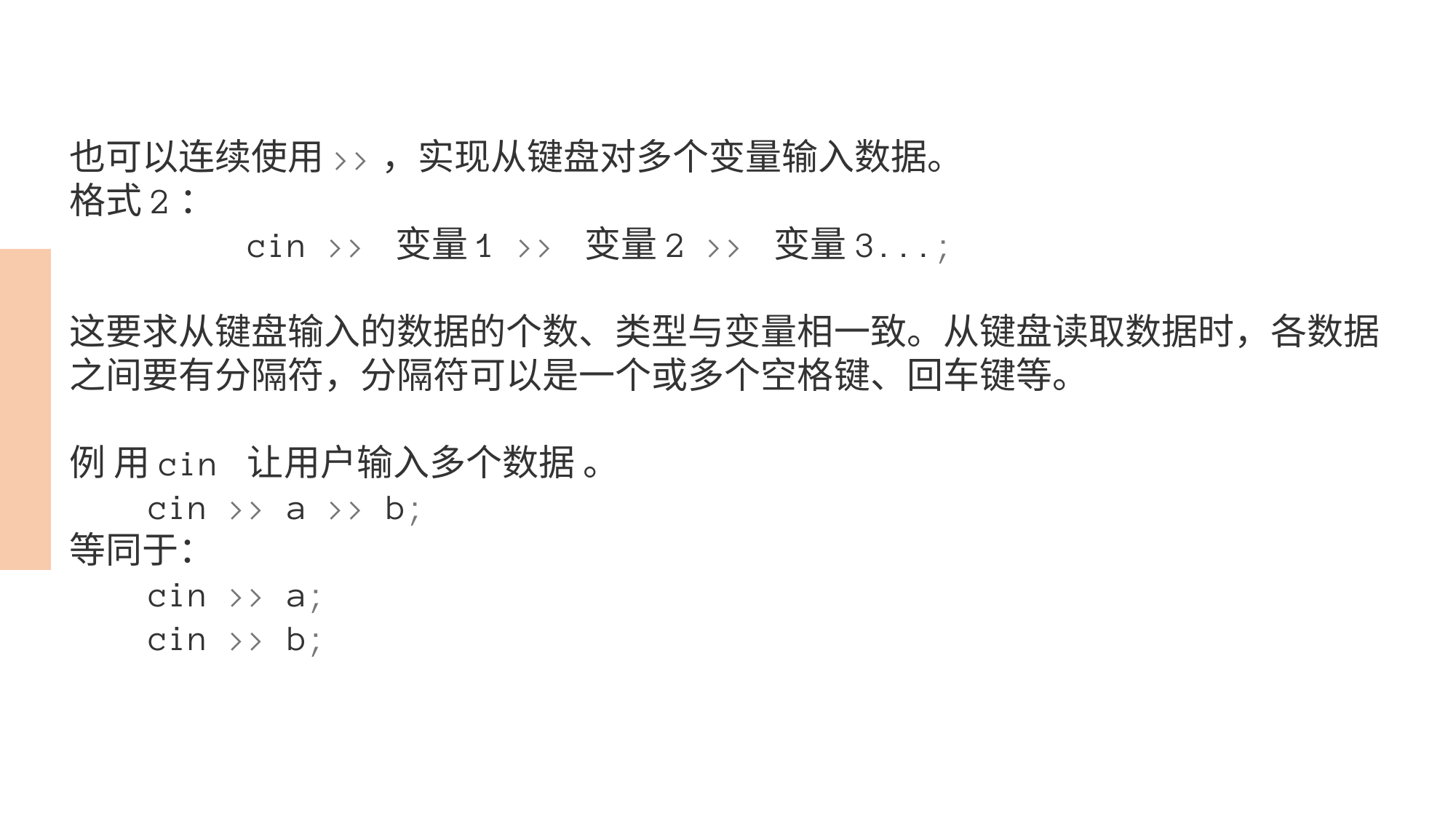

也可以连续使用>>，实现从键盘对多个变量输入数据。
格式2：
         cin >> 变量1 >> 变量2 >> 变量3...;

这要求从键盘输入的数据的个数、类型与变量相一致。从键盘读取数据时，各数据之间要有分隔符，分隔符可以是一个或多个空格键、回车键等。
例 用cin 让用户输入多个数据 。
    cin >> a >> b;
等同于：
    cin >> a;
    cin >> b;